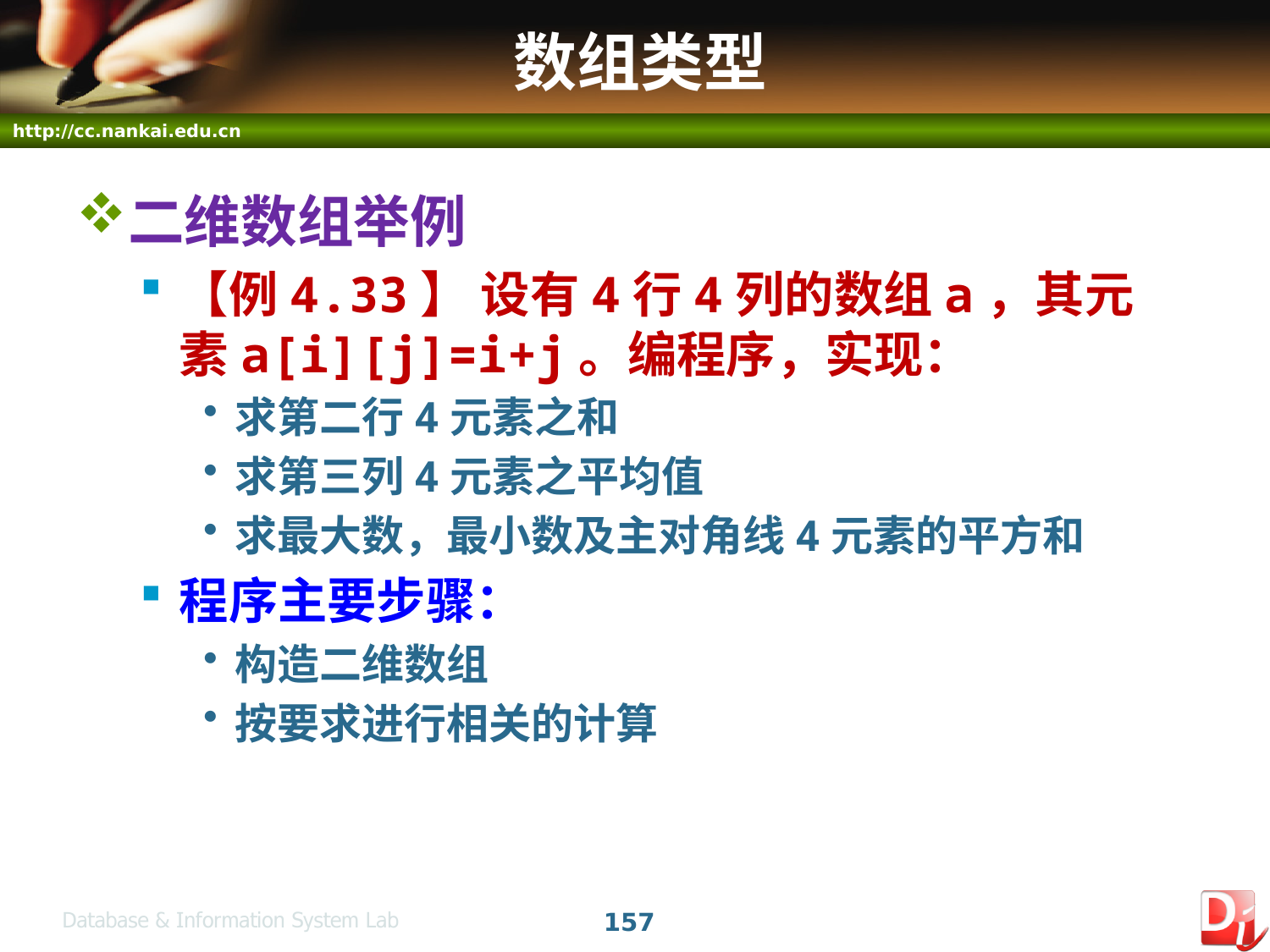

# 数组类型
二维数组举例
【例4.33】 设有4行4列的数组a，其元素a[i][j]=i+j。编程序，实现：
求第二行4元素之和
求第三列4元素之平均值
求最大数，最小数及主对角线4元素的平方和
程序主要步骤：
构造二维数组
按要求进行相关的计算
157
Database & Information System Lab